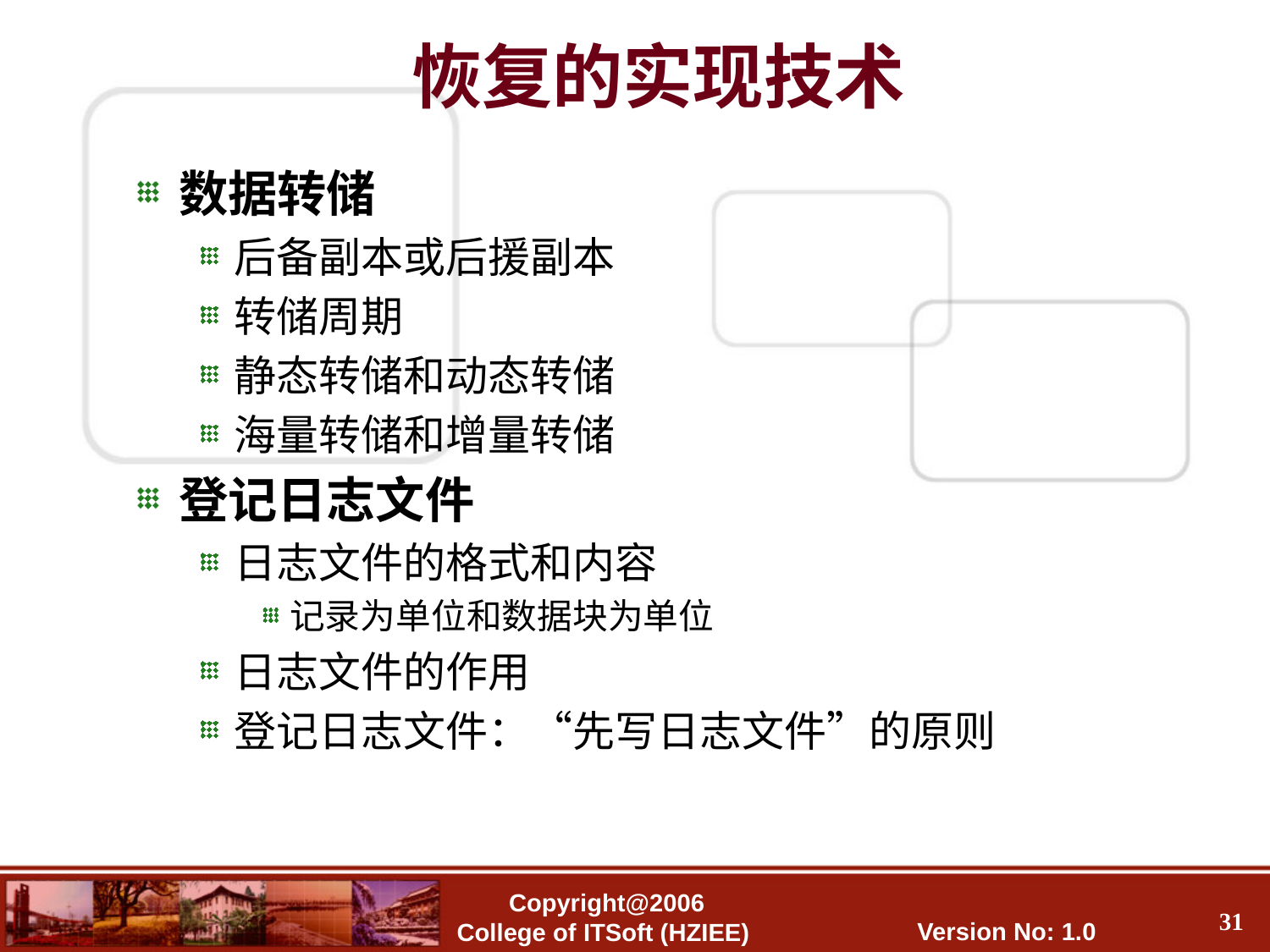

# 恢复的实现技术
数据转储
后备副本或后援副本
转储周期
静态转储和动态转储
海量转储和增量转储
登记日志文件
日志文件的格式和内容
记录为单位和数据块为单位
日志文件的作用
登记日志文件：“先写日志文件”的原则